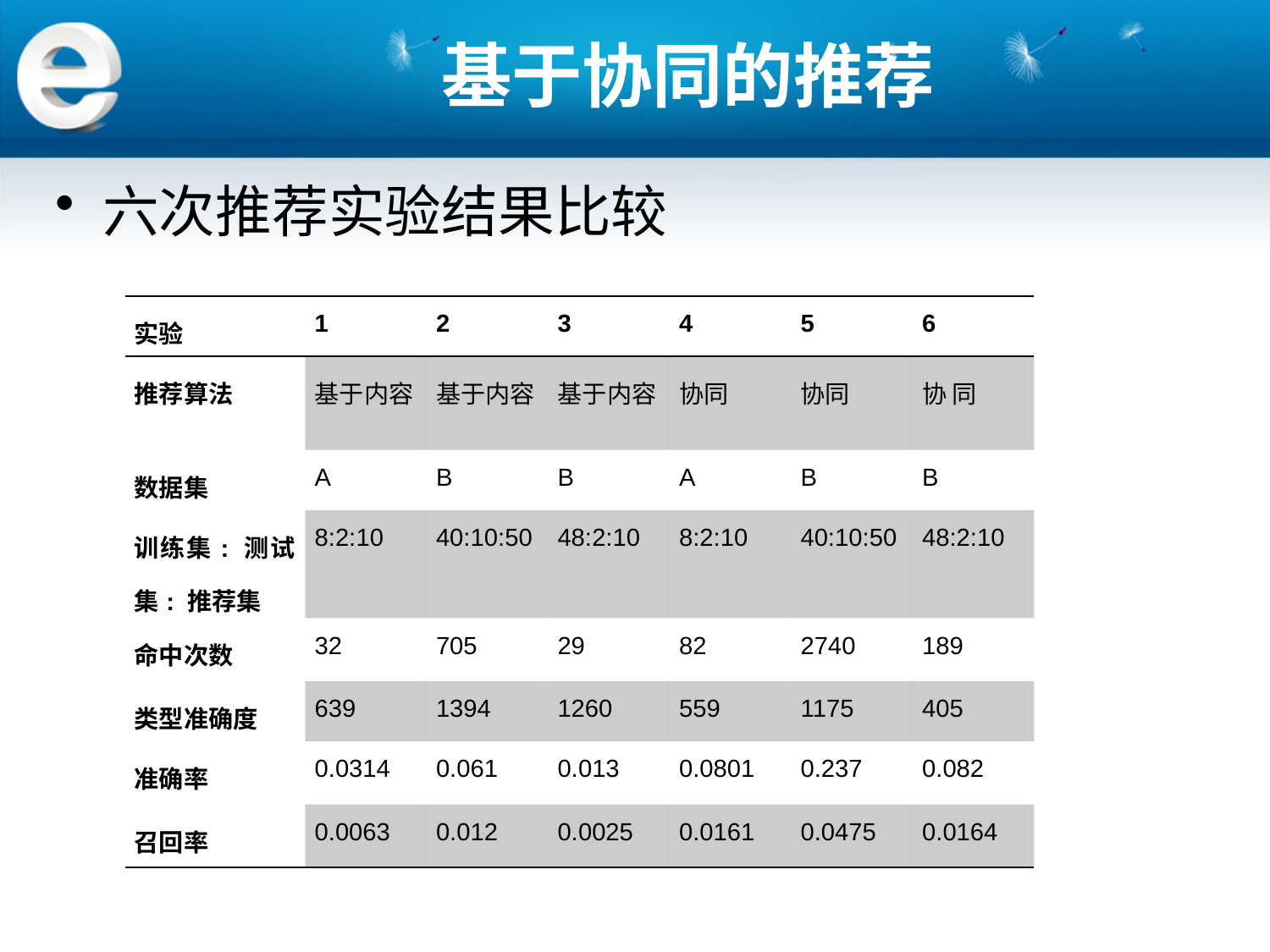

# 基于协同的推荐
六次推荐实验结果比较
| 实验 | 1 | 2 | 3 | 4 | 5 | 6 |
| --- | --- | --- | --- | --- | --- | --- |
| 推荐算法 | 基于内容 | 基于内容 | 基于内容 | 协同 | 协同 | 协 同 |
| 数据集 | A | B | B | A | B | B |
| 训练集: 测试集: 推荐集 | 8:2:10 | 40:10:50 | 48:2:10 | 8:2:10 | 40:10:50 | 48:2:10 |
| 命中次数 | 32 | 705 | 29 | 82 | 2740 | 189 |
| 类型准确度 | 639 | 1394 | 1260 | 559 | 1175 | 405 |
| 准确率 | 0.0314 | 0.061 | 0.013 | 0.0801 | 0.237 | 0.082 |
| 召回率 | 0.0063 | 0.012 | 0.0025 | 0.0161 | 0.0475 | 0.0164 |